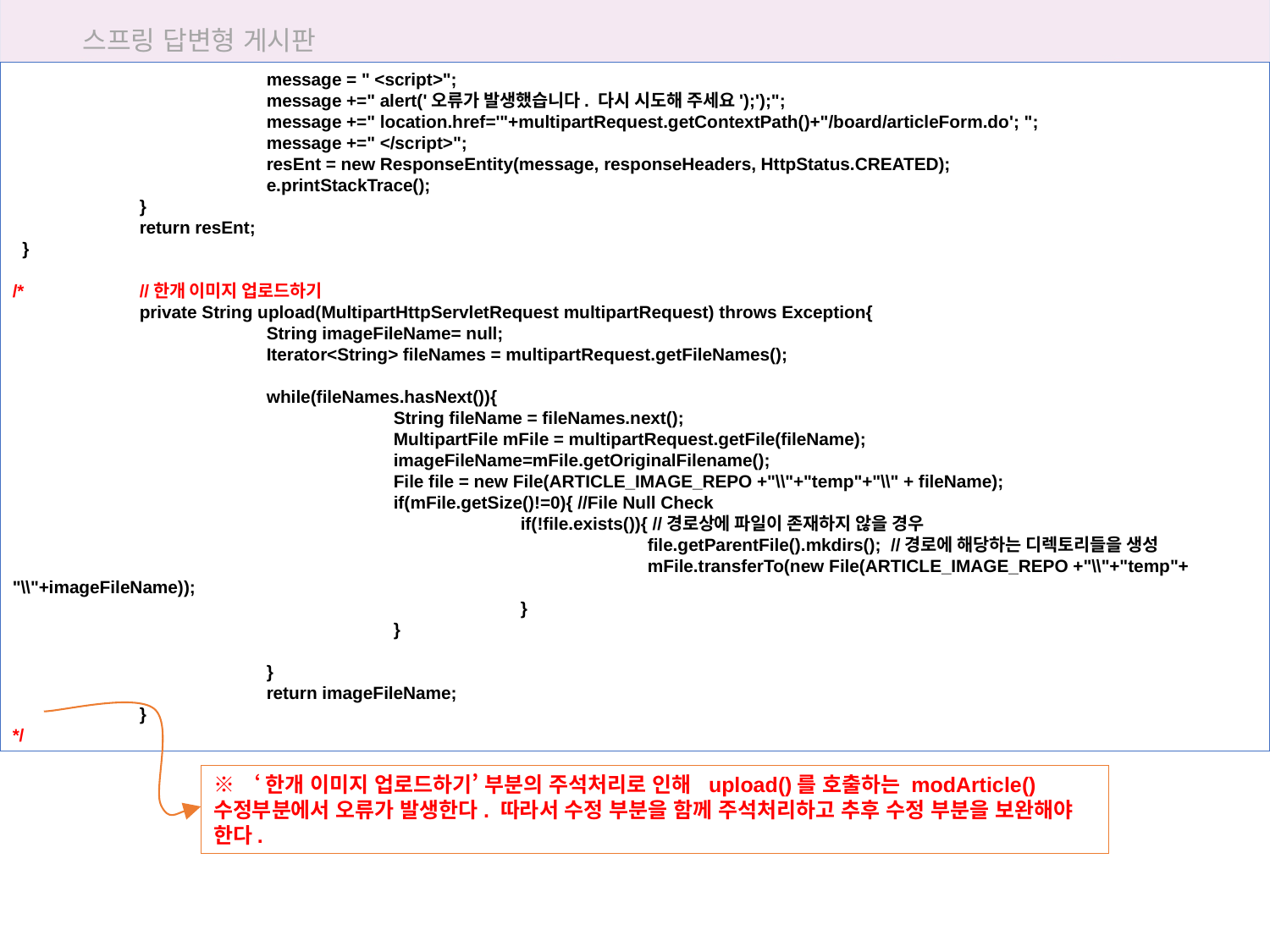

스프링 답변형 게시판
		message = " <script>";
		message +=" alert('오류가 발생했습니다. 다시 시도해 주세요');');";
		message +=" location.href='"+multipartRequest.getContextPath()+"/board/articleForm.do'; ";
		message +=" </script>";
		resEnt = new ResponseEntity(message, responseHeaders, HttpStatus.CREATED);
		e.printStackTrace();
	}
	return resEnt;
  }

/*	//한개 이미지 업로드하기
	private String upload(MultipartHttpServletRequest multipartRequest) throws Exception{
		String imageFileName= null;
		Iterator<String> fileNames = multipartRequest.getFileNames();

		while(fileNames.hasNext()){
			String fileName = fileNames.next();
			MultipartFile mFile = multipartRequest.getFile(fileName);
			imageFileName=mFile.getOriginalFilename();
			File file = new File(ARTICLE_IMAGE_REPO +"\\"+"temp"+"\\" + fileName);
			if(mFile.getSize()!=0){ //File Null Check
				if(!file.exists()){ //경로상에 파일이 존재하지 않을 경우
					file.getParentFile().mkdirs();  //경로에 해당하는 디렉토리들을 생성
					mFile.transferTo(new File(ARTICLE_IMAGE_REPO +"\\"+"temp"+ "\\"+imageFileName));
				}
			}

		}
		return imageFileName;
	}
*/
49. BoardController 파일을 수정

※ ‘한개 이미지 업로드하기’ 부분의 주석처리로 인해  upload()를 호출하는 modArticle() 수정부분에서 오류가 발생한다. 따라서 수정 부분을 함께 주석처리하고 추후 수정 부분을 보완해야 한다.